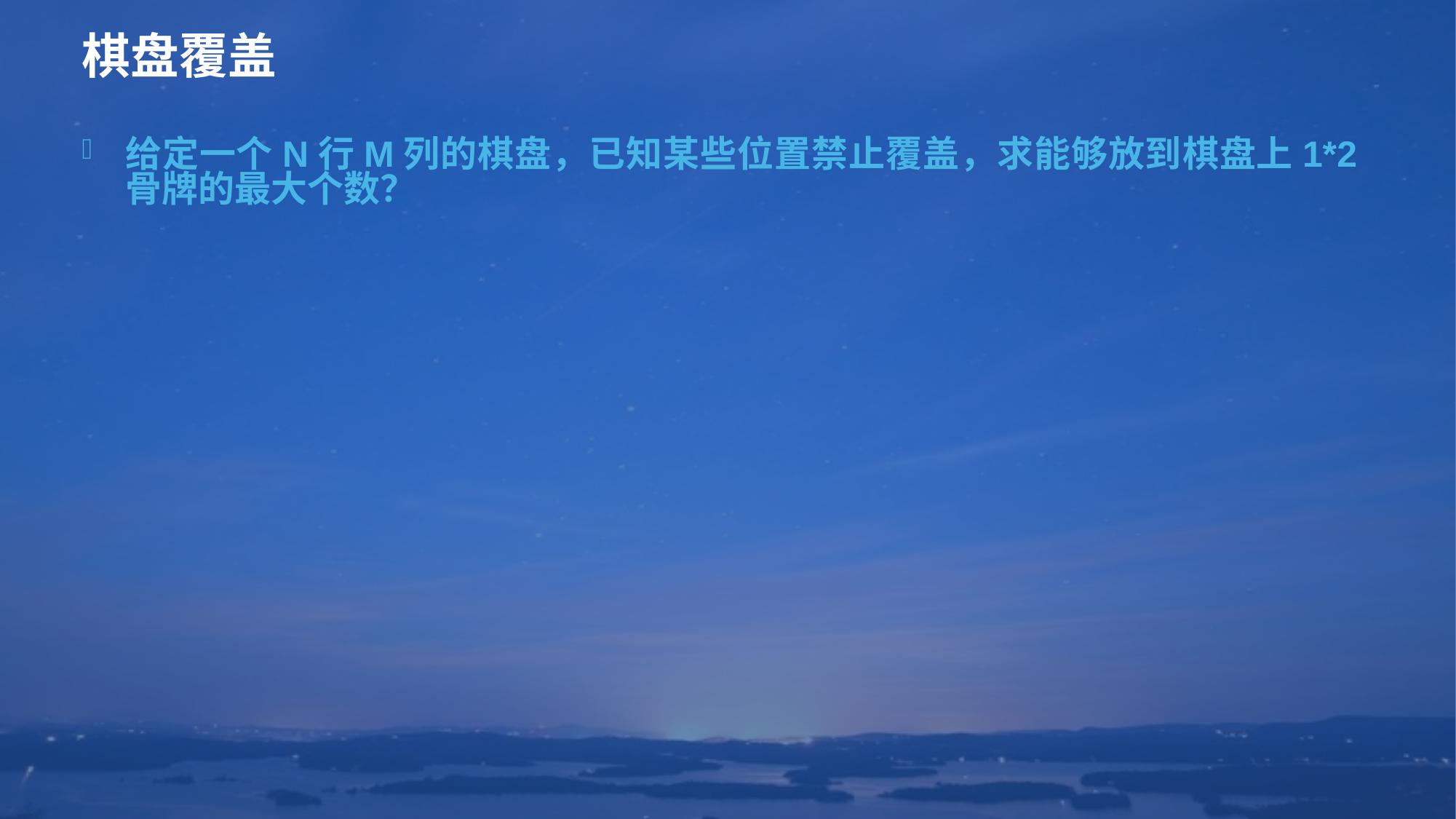

# 棋盘覆盖
给定一个N行M列的棋盘，已知某些位置禁止覆盖，求能够放到棋盘上1*2骨牌的最大个数？